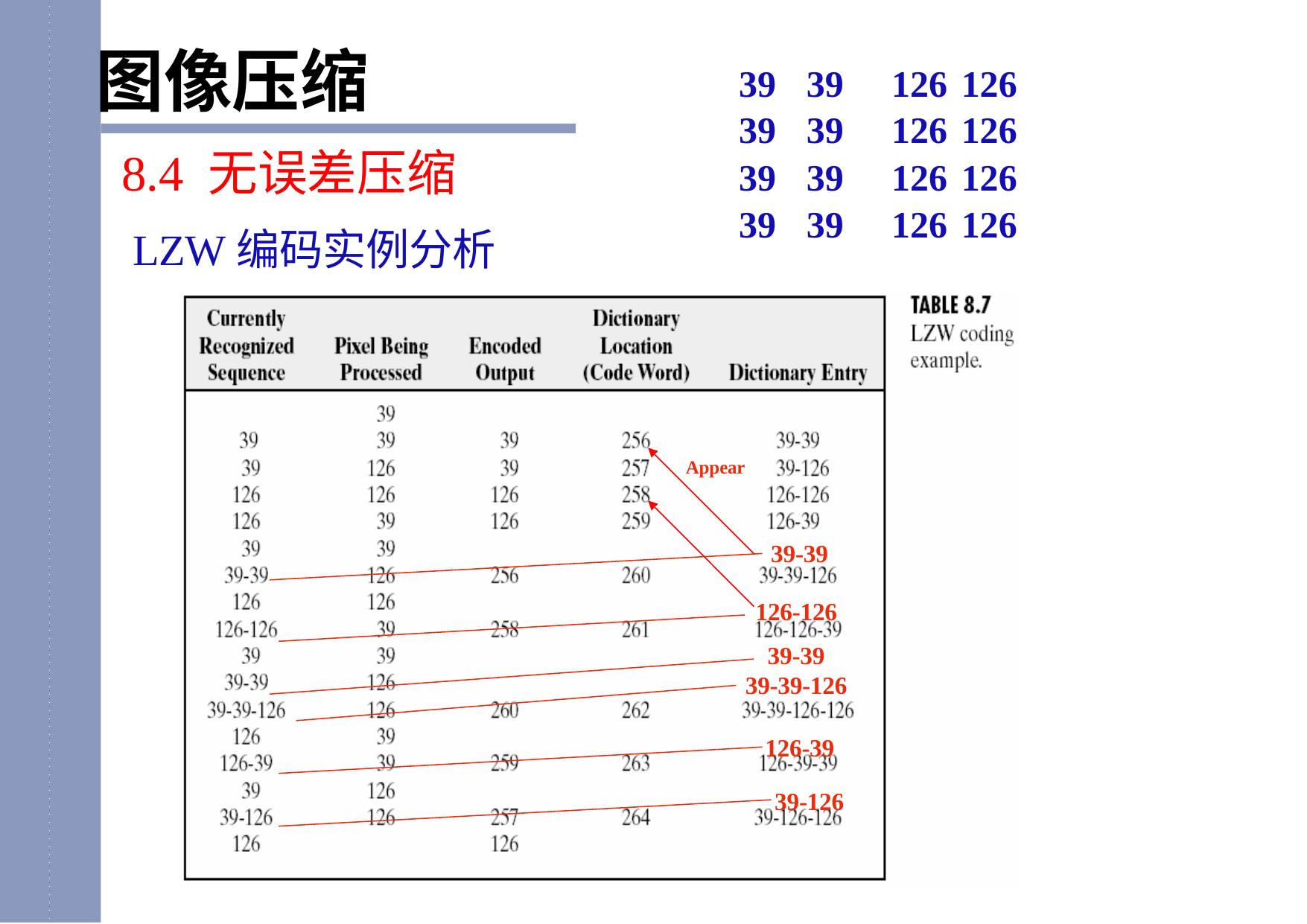

图像压缩

| 39 | 39 | 126 | 126 |
| --- | --- | --- | --- |
| 39 | 39 | 126 | 126 |
| 39 | 39 | 126 | 126 |
| 39 | 39 | 126 | 126 |
8.4 无误差压缩
LZW编码实例分析

Appear

39-39

126-126
39-39
39-39-126

126-39

39-126